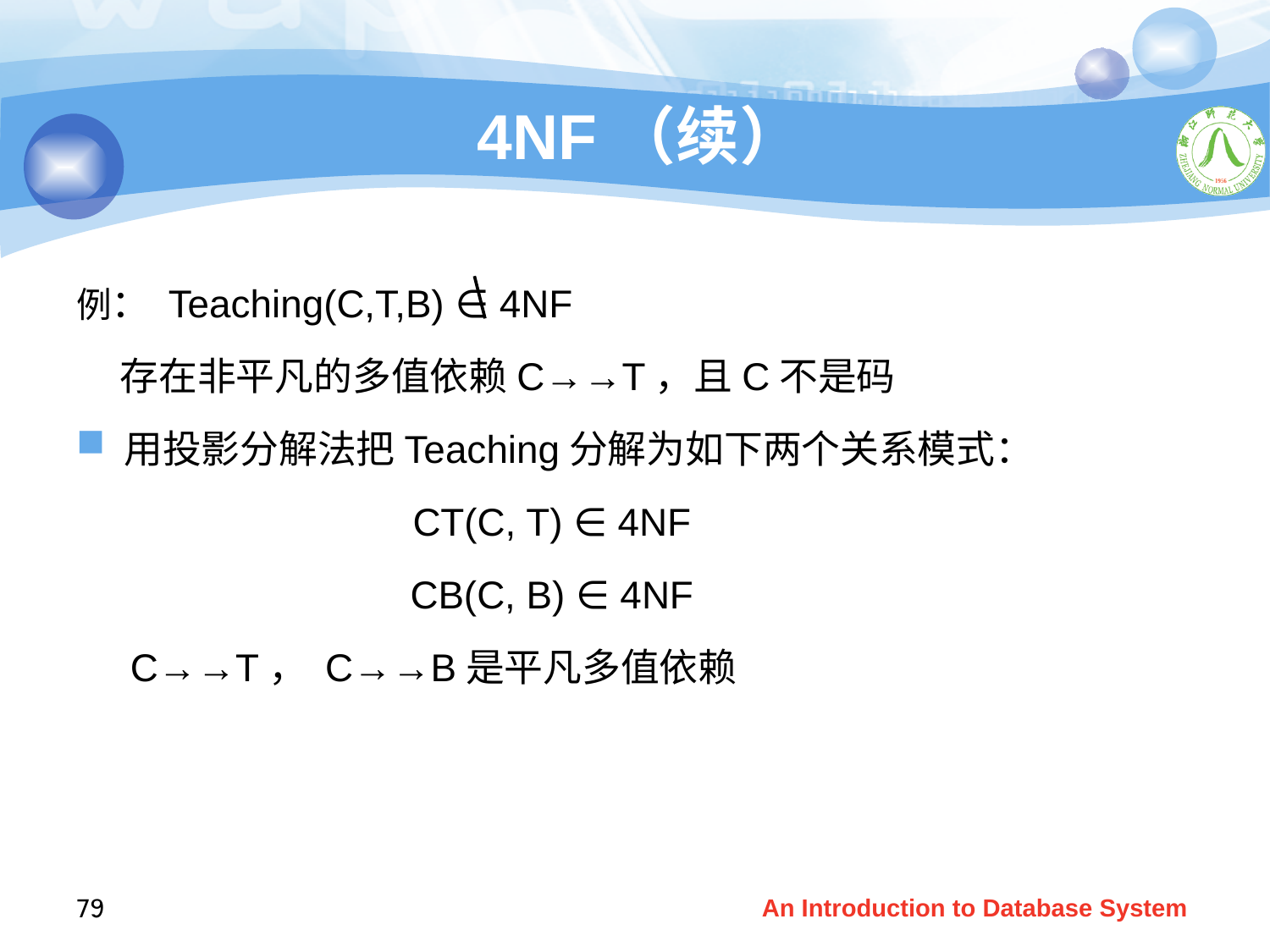

# 4NF（续）
例： Teaching(C,T,B) ∈ 4NF
    存在非平凡的多值依赖C→→T，且C不是码
用投影分解法把Teaching分解为如下两个关系模式：
		               CT(C, T) ∈ 4NF
          		   CB(C, B) ∈ 4NF
     C→→T， C→→B是平凡多值依赖

79
An Introduction to Database System